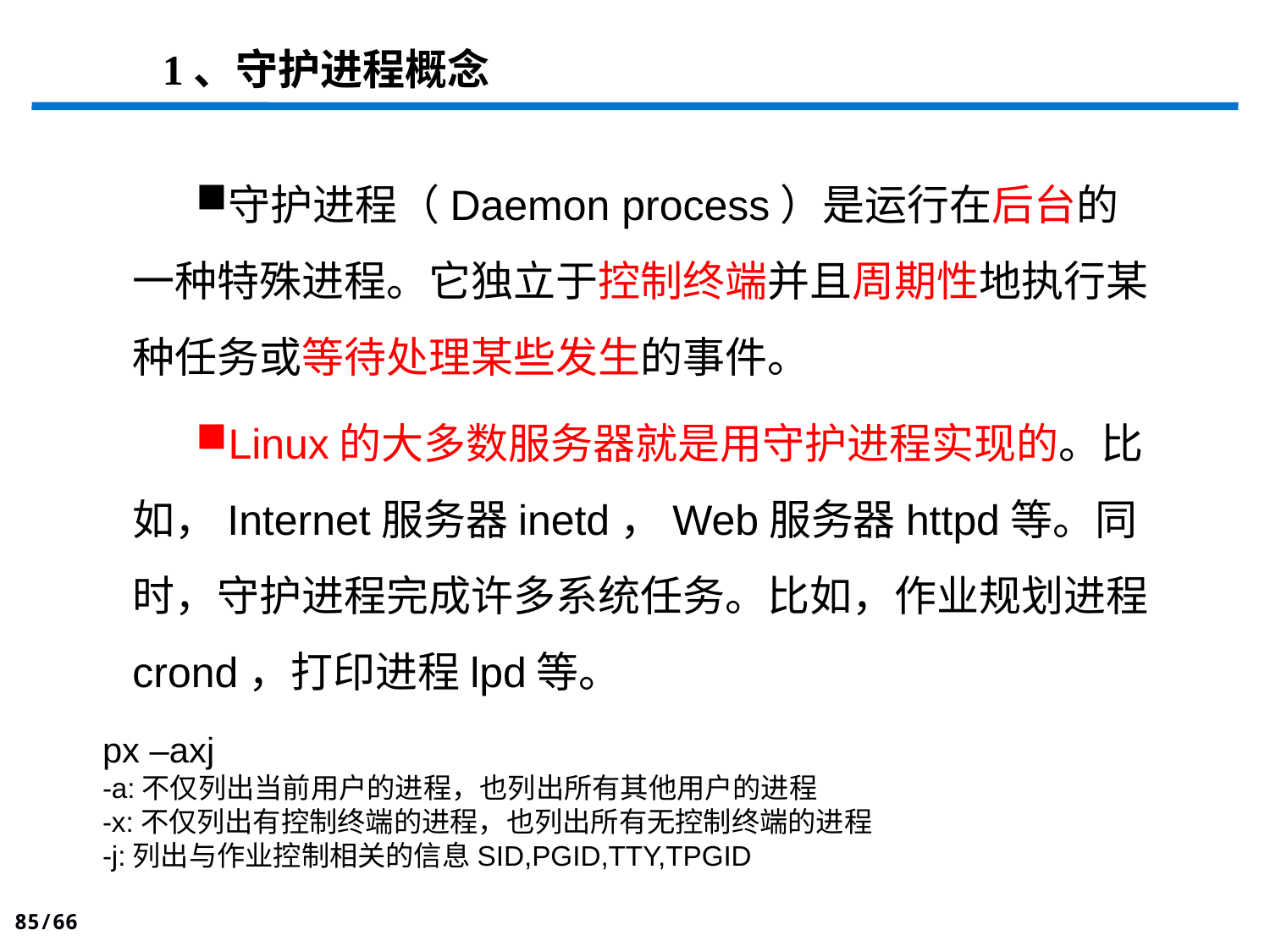

1、守护进程概念
守护进程（Daemon process）是运行在后台的一种特殊进程。它独立于控制终端并且周期性地执行某种任务或等待处理某些发生的事件。
Linux的大多数服务器就是用守护进程实现的。比如，Internet服务器inetd，Web服务器httpd等。同时，守护进程完成许多系统任务。比如，作业规划进程crond，打印进程lpd等。
px –axj
-a:不仅列出当前用户的进程，也列出所有其他用户的进程
-x:不仅列出有控制终端的进程，也列出所有无控制终端的进程
-j:列出与作业控制相关的信息SID,PGID,TTY,TPGID